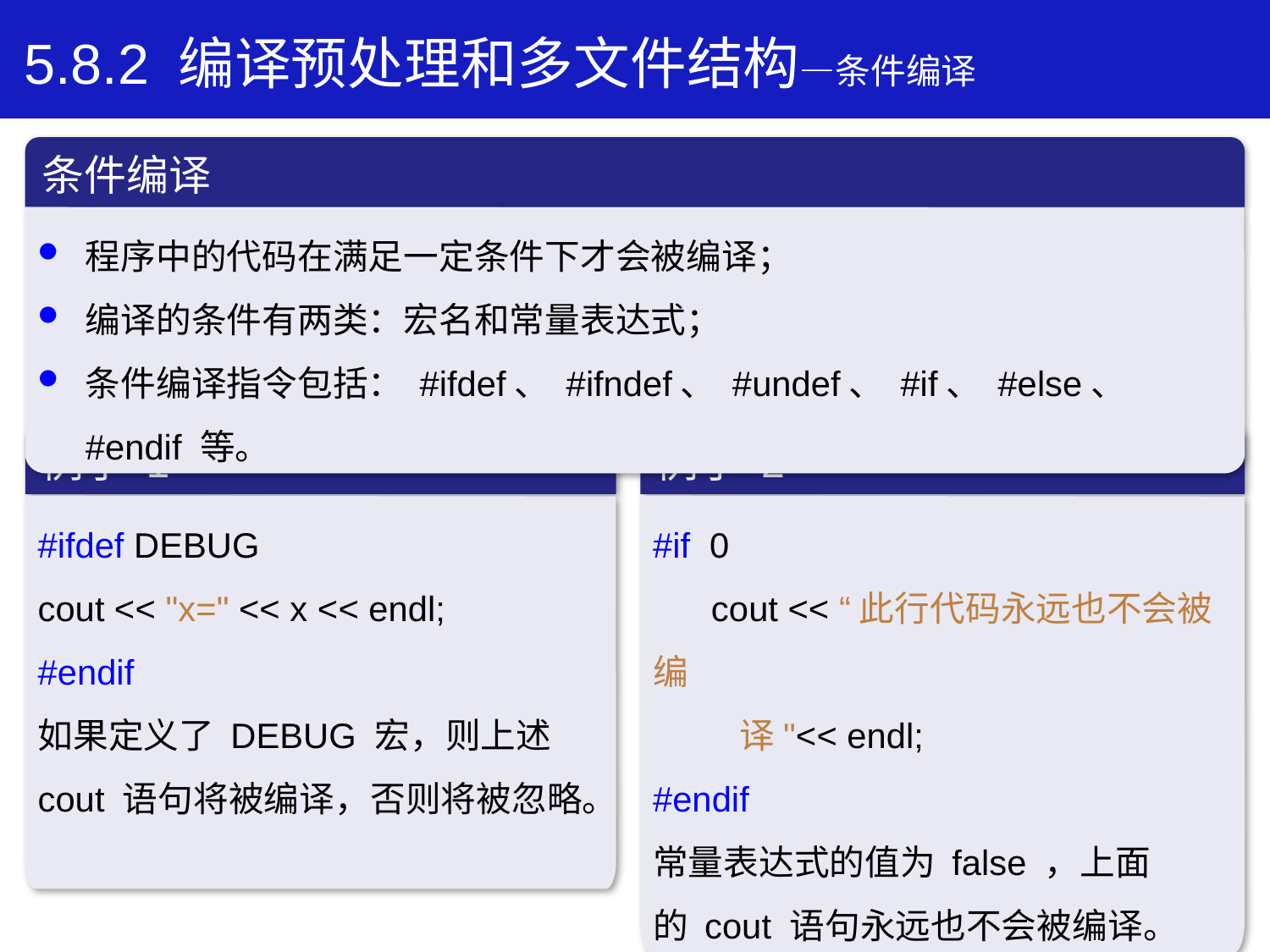

5.8.2 编译预处理和多文件结构—条件编译
条件编译
程序中的代码在满足一定条件下才会被编译；
编译的条件有两类：宏名和常量表达式；
条件编译指令包括： #ifdef、 #ifndef、 #undef、 #if、 #else、 #endif 等。
例子 1
#ifdef DEBUG
cout << "x=" << x << endl;
#endif
如果定义了 DEBUG 宏，则上述 cout 语句将被编译，否则将被忽略。
例子 2
#if  0
      cout << “此行代码永远也不会被编
          译"<< endl;
#endif
常量表达式的值为 false ，上面
的 cout 语句永远也不会被编译。
70